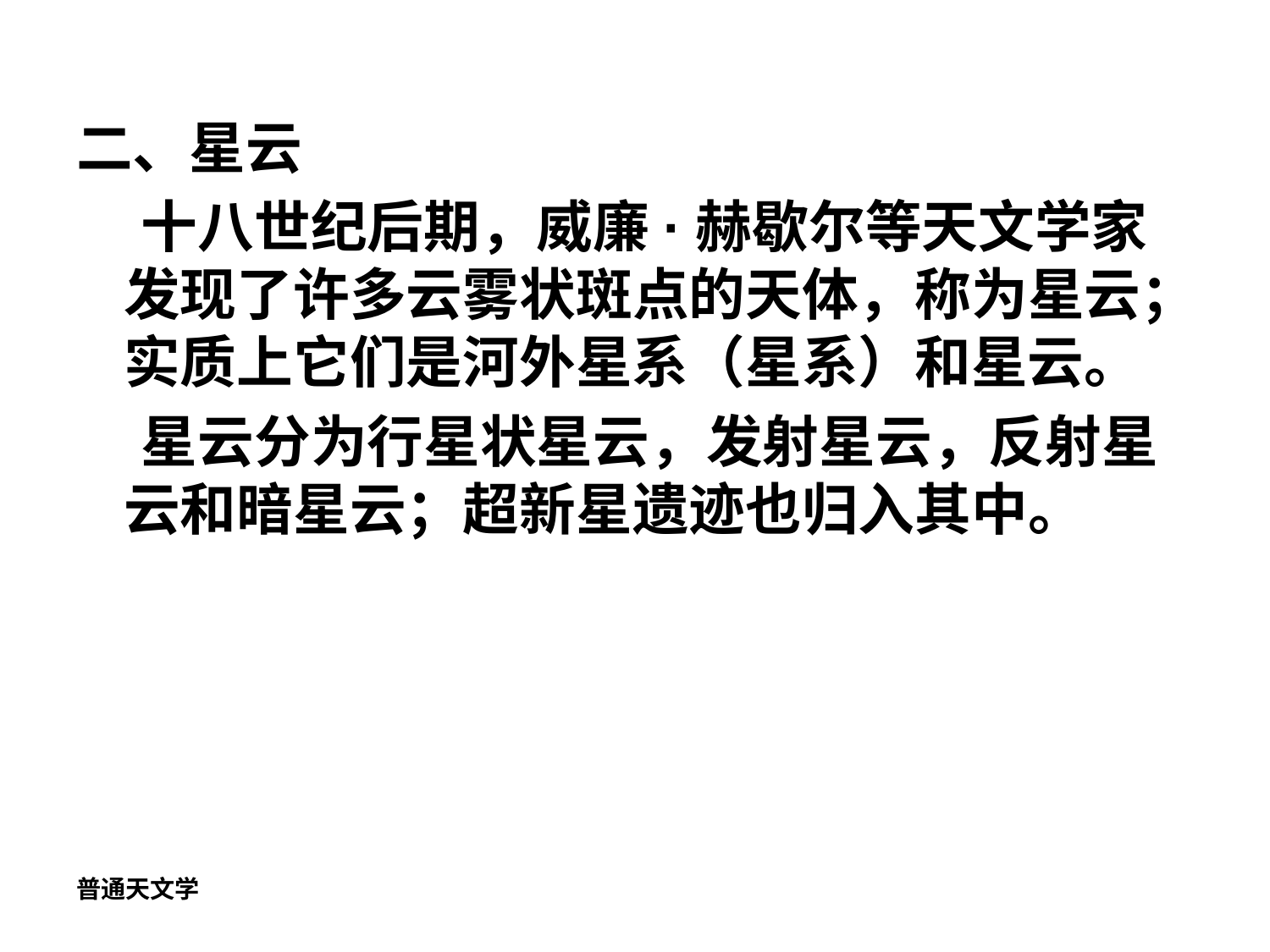

二、星云
    十八世纪后期，威廉·赫歇尔等天文学家发现了许多云雾状斑点的天体，称为星云；实质上它们是河外星系（星系）和星云。
    星云分为行星状星云，发射星云，反射星云和暗星云；超新星遗迹也归入其中。

普通天文学